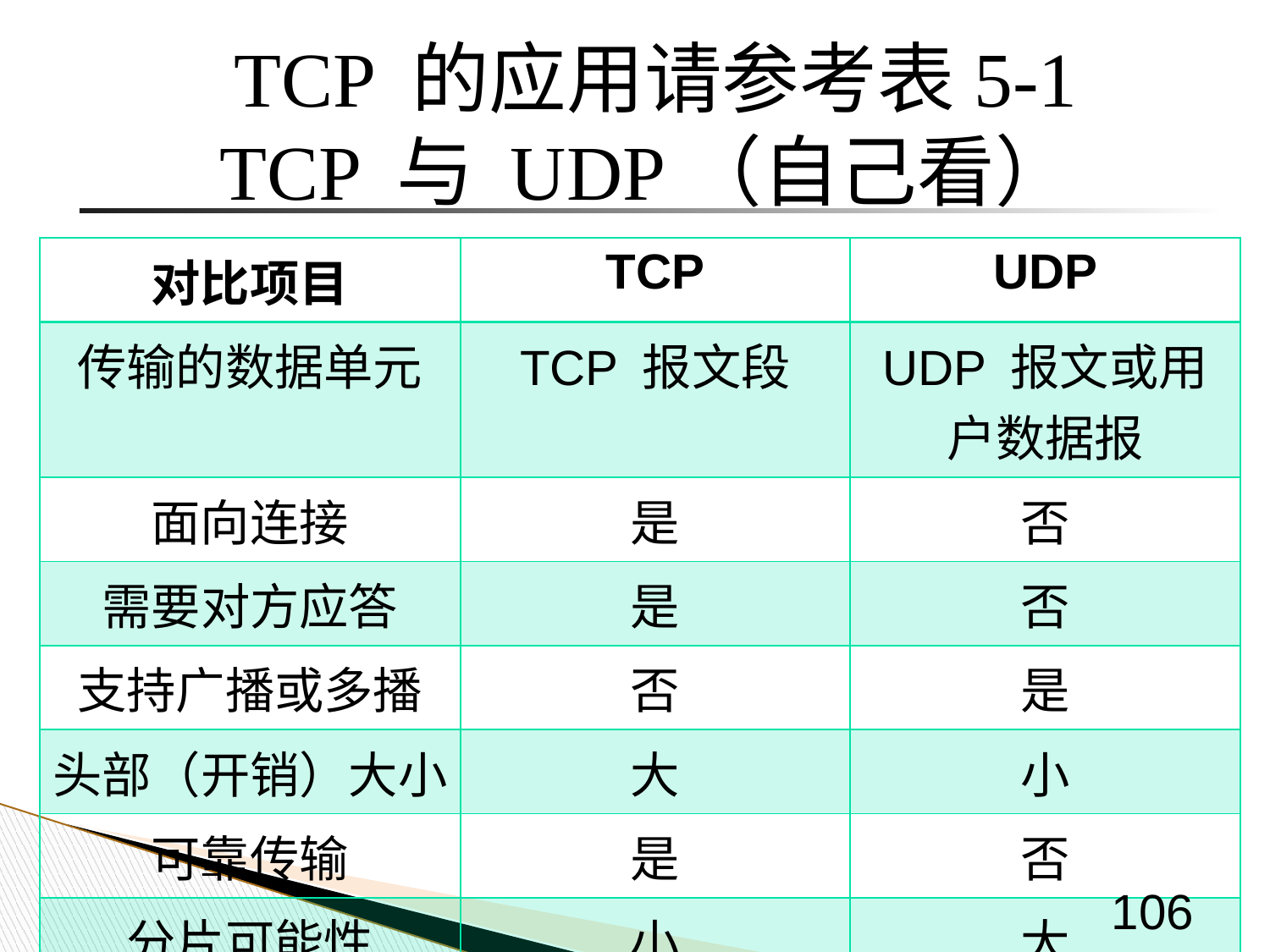

# TCP 的应用请参考表5-1 TCP 与 UDP（自己看）
| 对比项目 | TCP | UDP |
| --- | --- | --- |
| 传输的数据单元 | TCP 报文段 | UDP 报文或用户数据报 |
| 面向连接 | 是 | 否 |
| 需要对方应答 | 是 | 否 |
| 支持广播或多播 | 否 | 是 |
| 头部（开销）大小 | 大 | 小 |
| 可靠传输 | 是 | 否 |
| 分片可能性 | 小 | 大 |
106